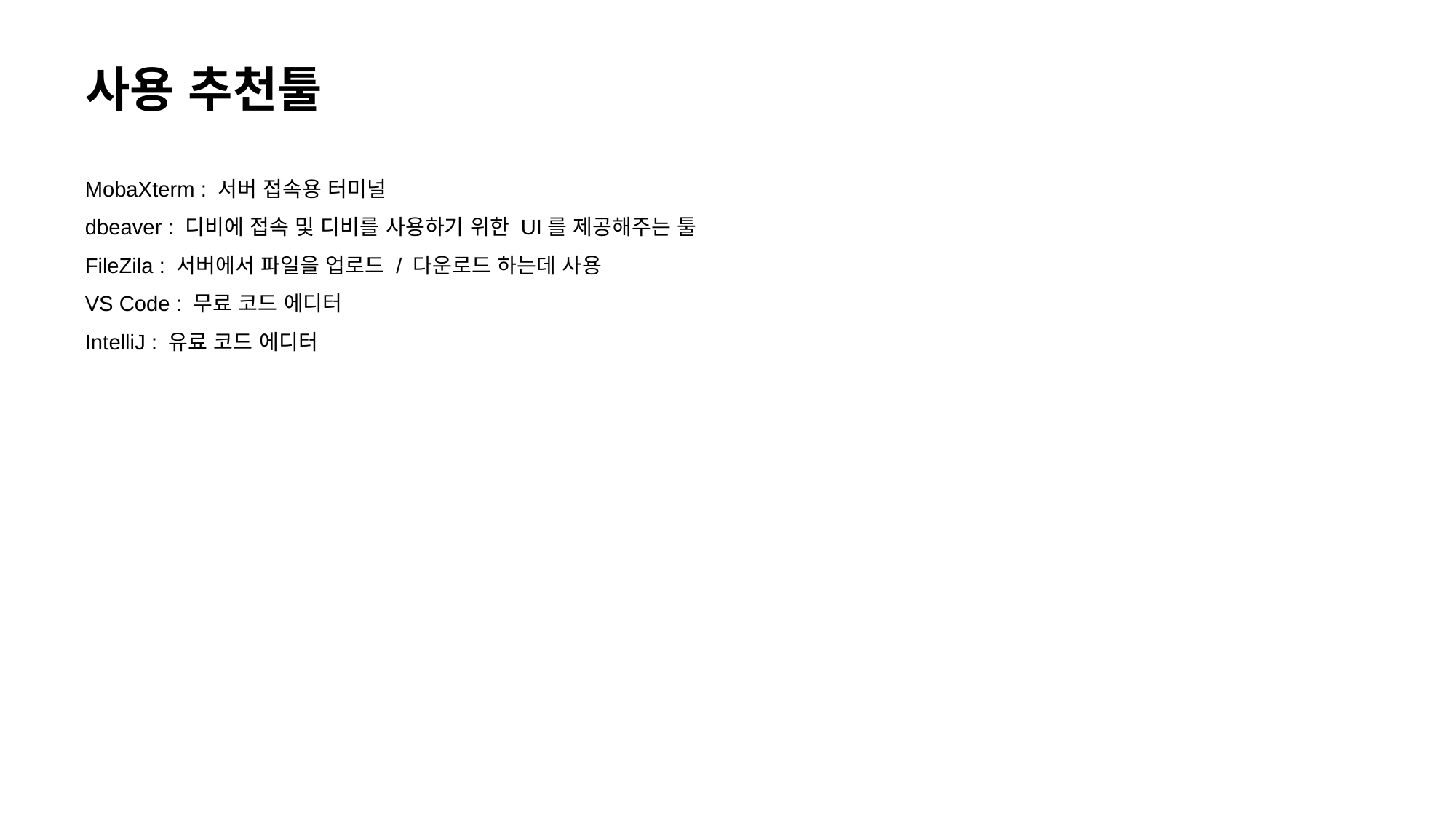

사용 추천툴
MobaXterm : 서버 접속용 터미널
dbeaver : 디비에 접속 및 디비를 사용하기 위한 UI를 제공해주는 툴
FileZila : 서버에서 파일을 업로드 / 다운로드 하는데 사용
VS Code : 무료 코드 에디터
IntelliJ : 유료 코드 에디터